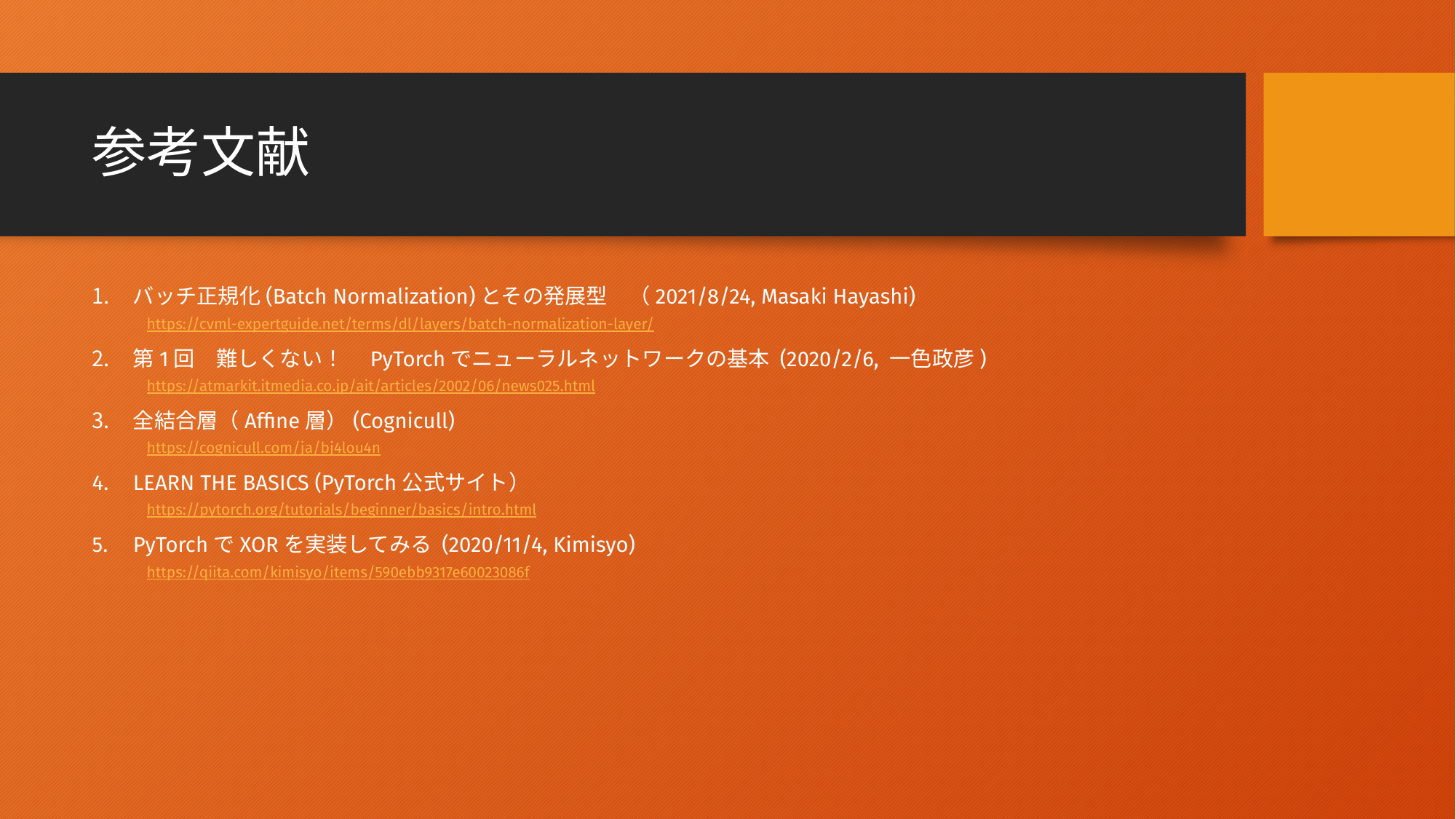

# 参考文献
バッチ正規化(Batch Normalization)とその発展型　（2021/8/24, Masaki Hayashi)
https://cvml-expertguide.net/terms/dl/layers/batch-normalization-layer/
第1回　難しくない！　PyTorchでニューラルネットワークの基本 (2020/2/6, 一色政彦)
https://atmarkit.itmedia.co.jp/ait/articles/2002/06/news025.html
全結合層（Affine層）(Cognicull)
https://cognicull.com/ja/bj4lou4n
LEARN THE BASICS (PyTorch公式サイト）
https://pytorch.org/tutorials/beginner/basics/intro.html
PyTorchでXORを実装してみる (2020/11/4, Kimisyo)
https://qiita.com/kimisyo/items/590ebb9317e60023086f